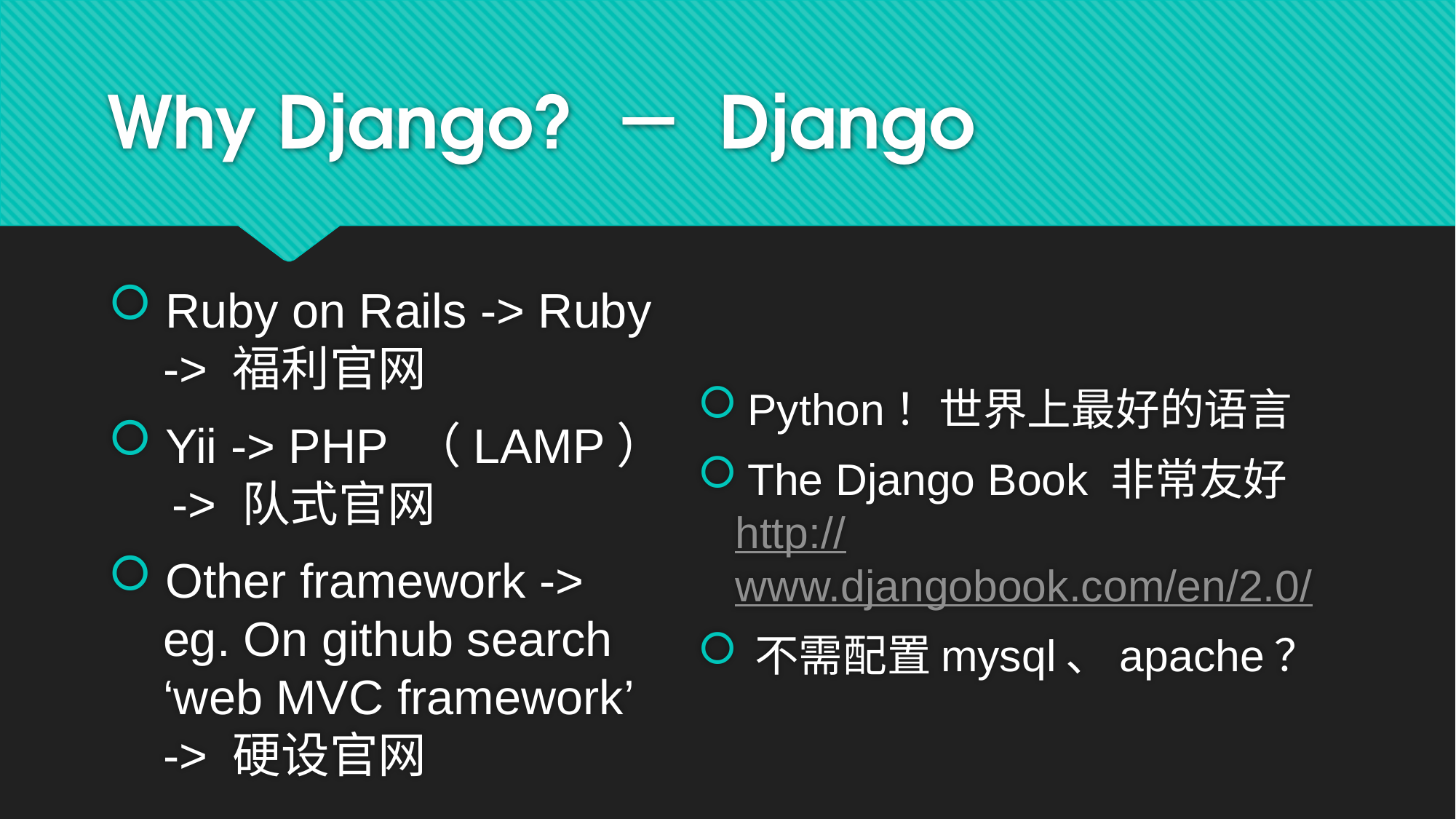

# Why Django? － Django
 Ruby on Rails -> Ruby
 -> 福利官网
 Yii -> PHP （LAMP）
 -> 队式官网
 Other framework ->
 eg. On github search
 ‘web MVC framework’
 -> 硬设官网
 Python！世界上最好的语言
 The Django Book 非常友好
http://www.djangobook.com/en/2.0/
 不需配置mysql、apache？